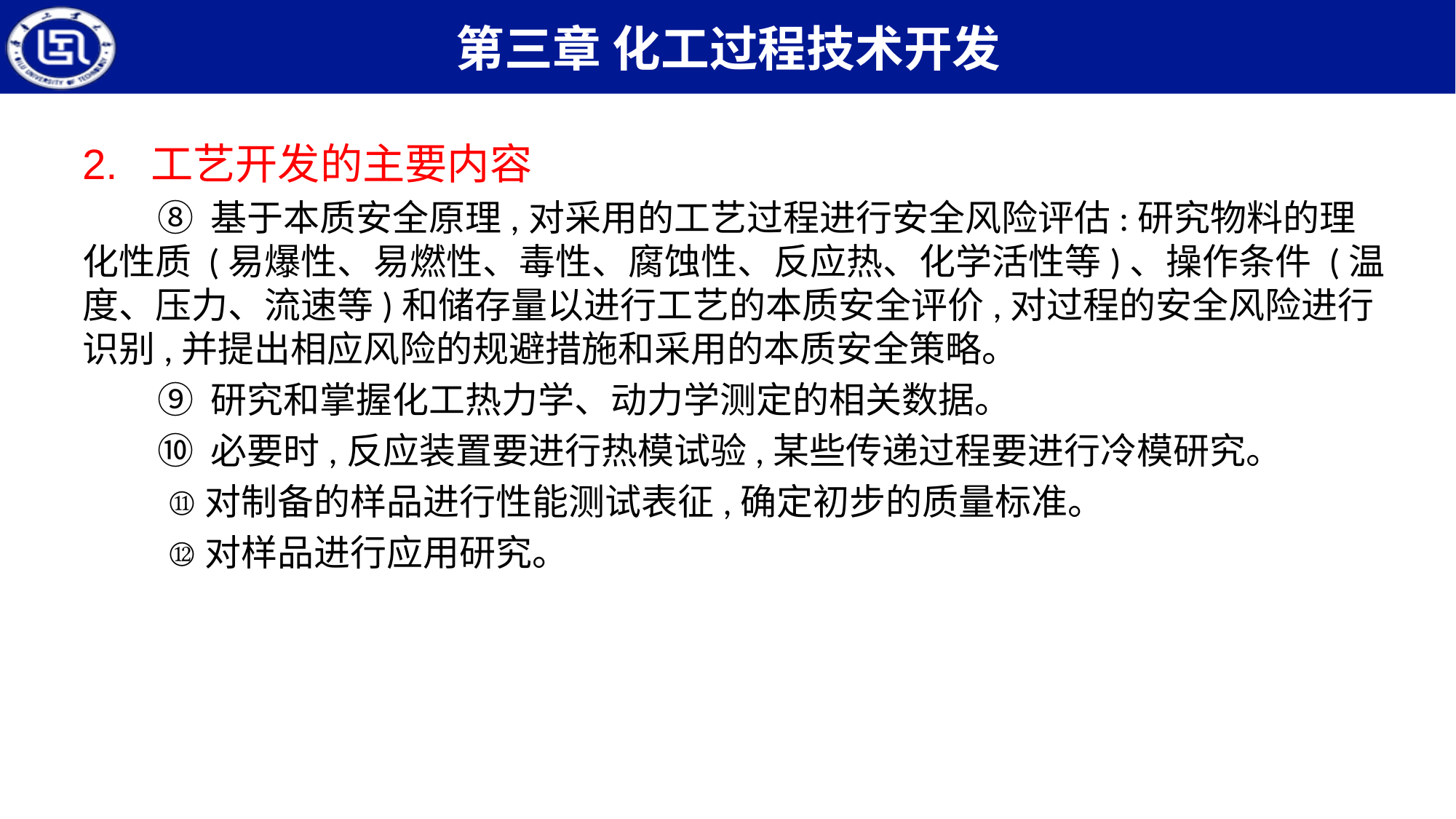

工艺开发的主要内容
⑧ 基于本质安全原理,对采用的工艺过程进行安全风险评估:研究物料的理化性质 (易爆性、易燃性、毒性、腐蚀性、反应热、化学活性等)、操作条件 (温度、压力、流速等)和储存量以进行工艺的本质安全评价,对过程的安全风险进行识别,并提出相应风险的规避措施和采用的本质安全策略。
⑨ 研究和掌握化工热力学、动力学测定的相关数据。
⑩ 必要时,反应装置要进行热模试验,某些传递过程要进行冷模研究。
对制备的样品进行性能测试表征,确定初步的质量标准。
对样品进行应用研究。